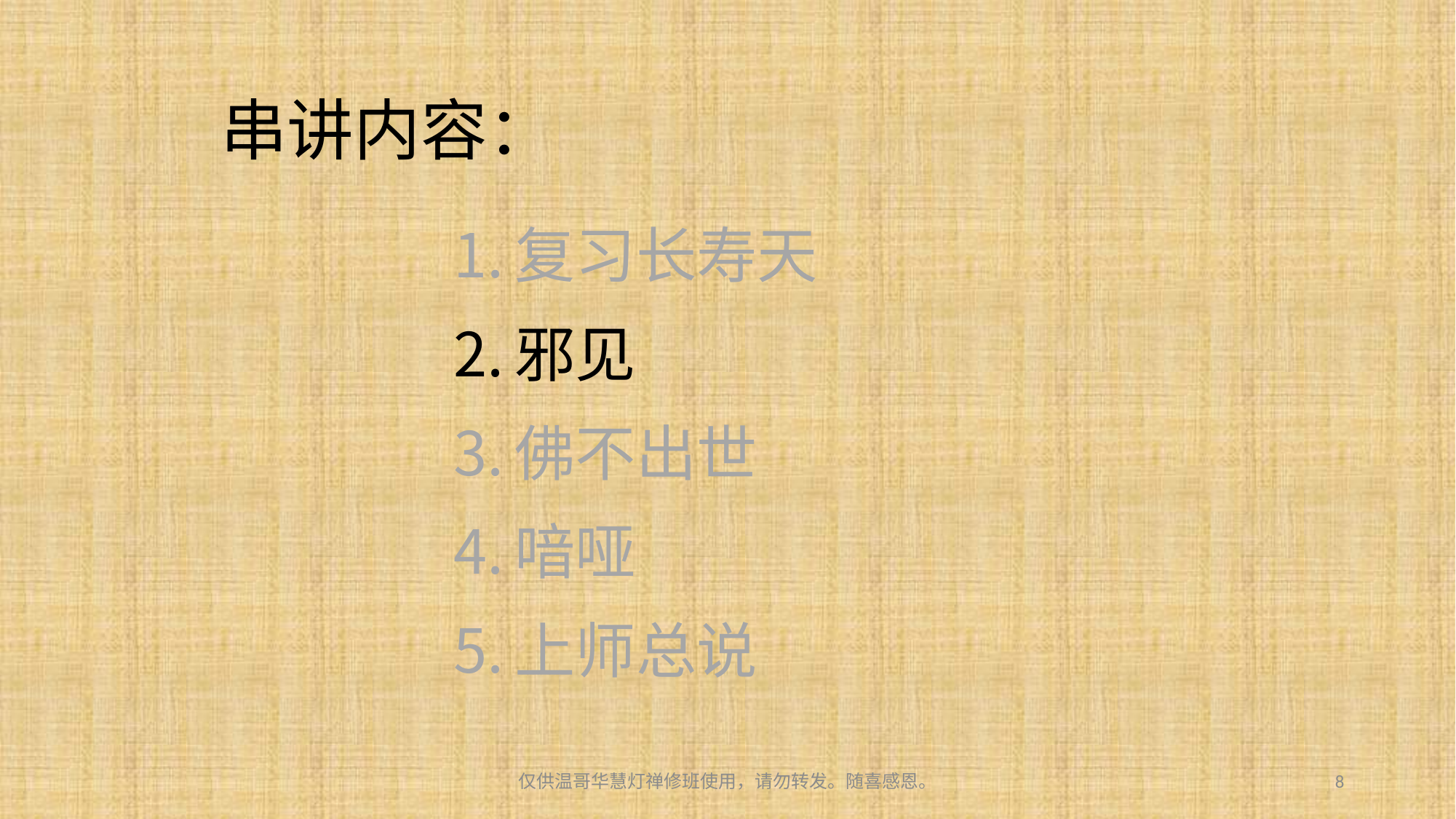

# 串讲内容：
复习长寿天
邪见
佛不出世
喑哑
上师总说
仅供温哥华慧灯禅修班使用，请勿转发。随喜感恩。
8